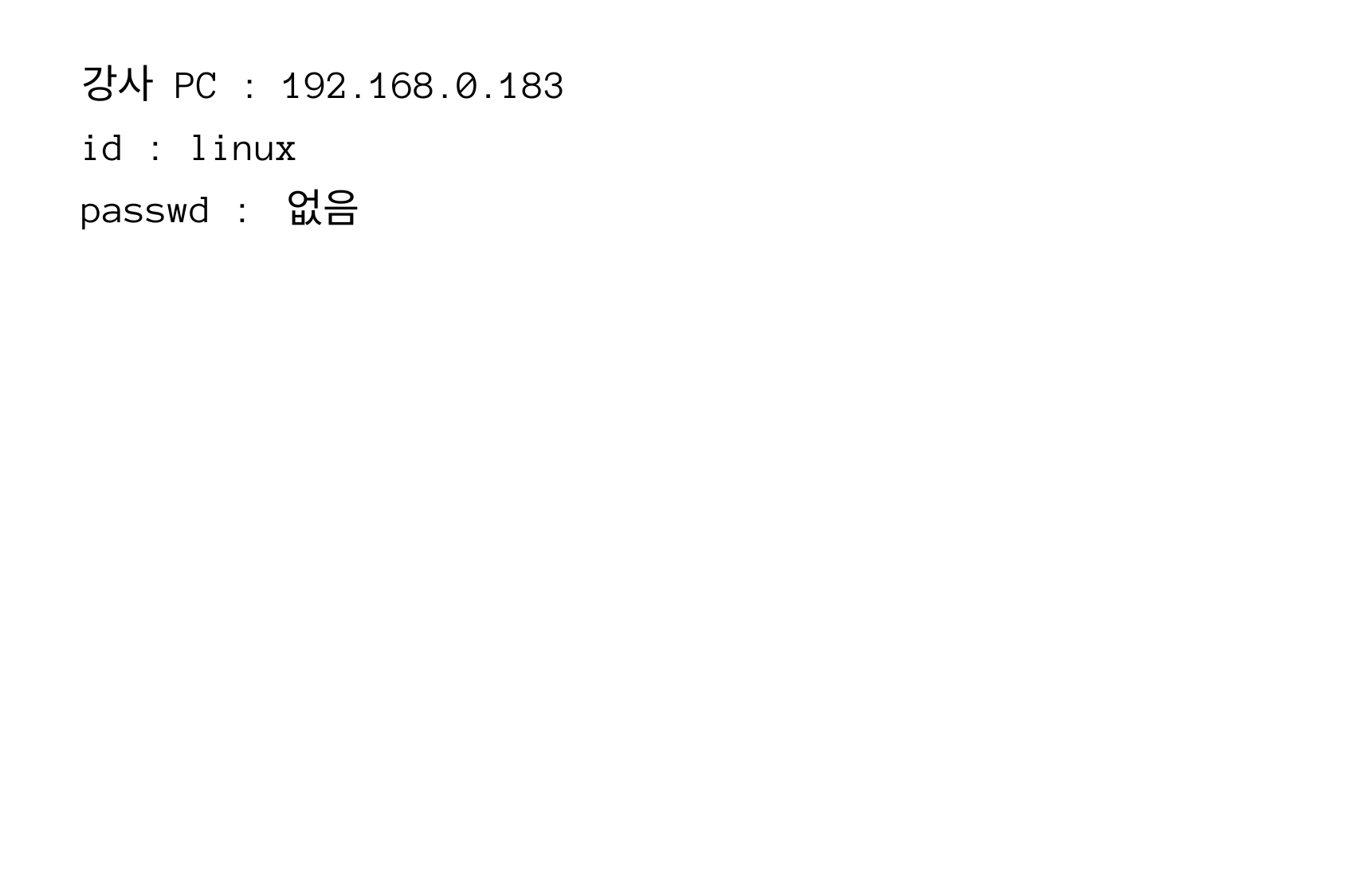

강사 PC : 192.168.0.183
id : linux
passwd : 없음